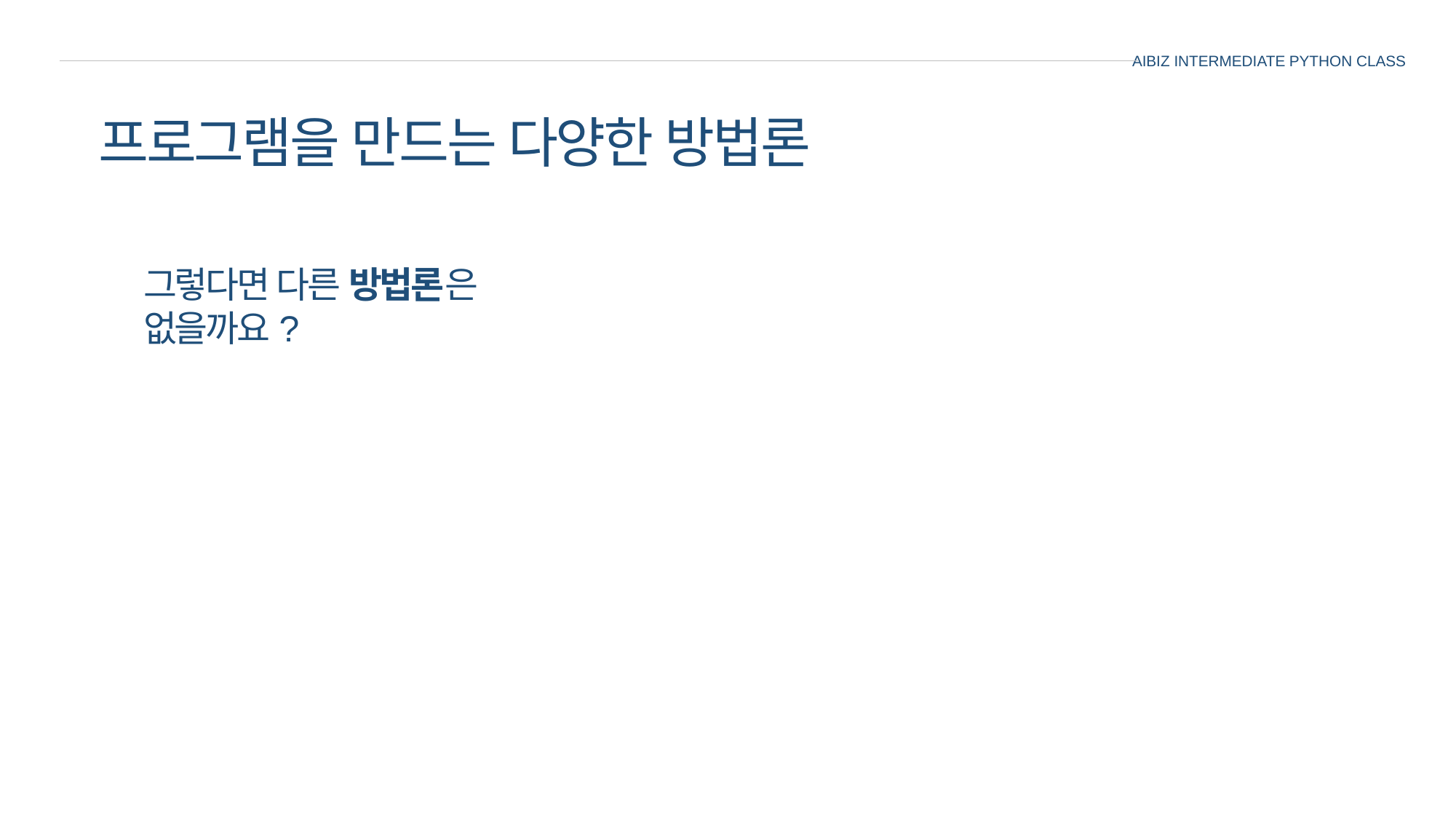

AIBIZ INTERMEDIATE PYTHON CLASS
프로그램을 만드는 다양한 방법론
그렇다면 다른 방법론은
없을까요?